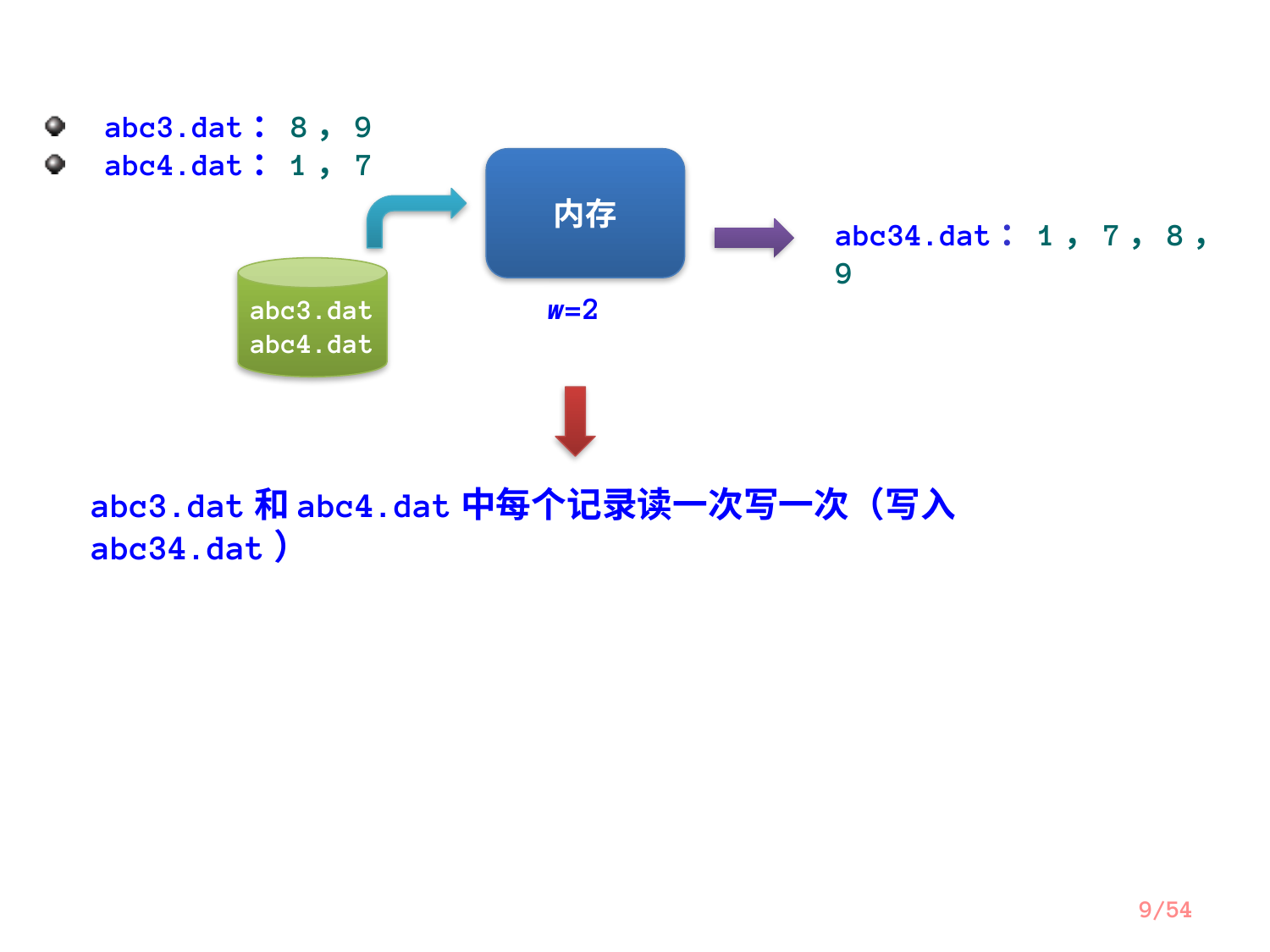

abc3.dat：8，9
abc4.dat：1，7
内存

abc34.dat：1，7，8，9

abc3.dat
abc4.dat
w=2

abc3.dat和abc4.dat中每个记录读一次写一次（写入abc34.dat）
9/54